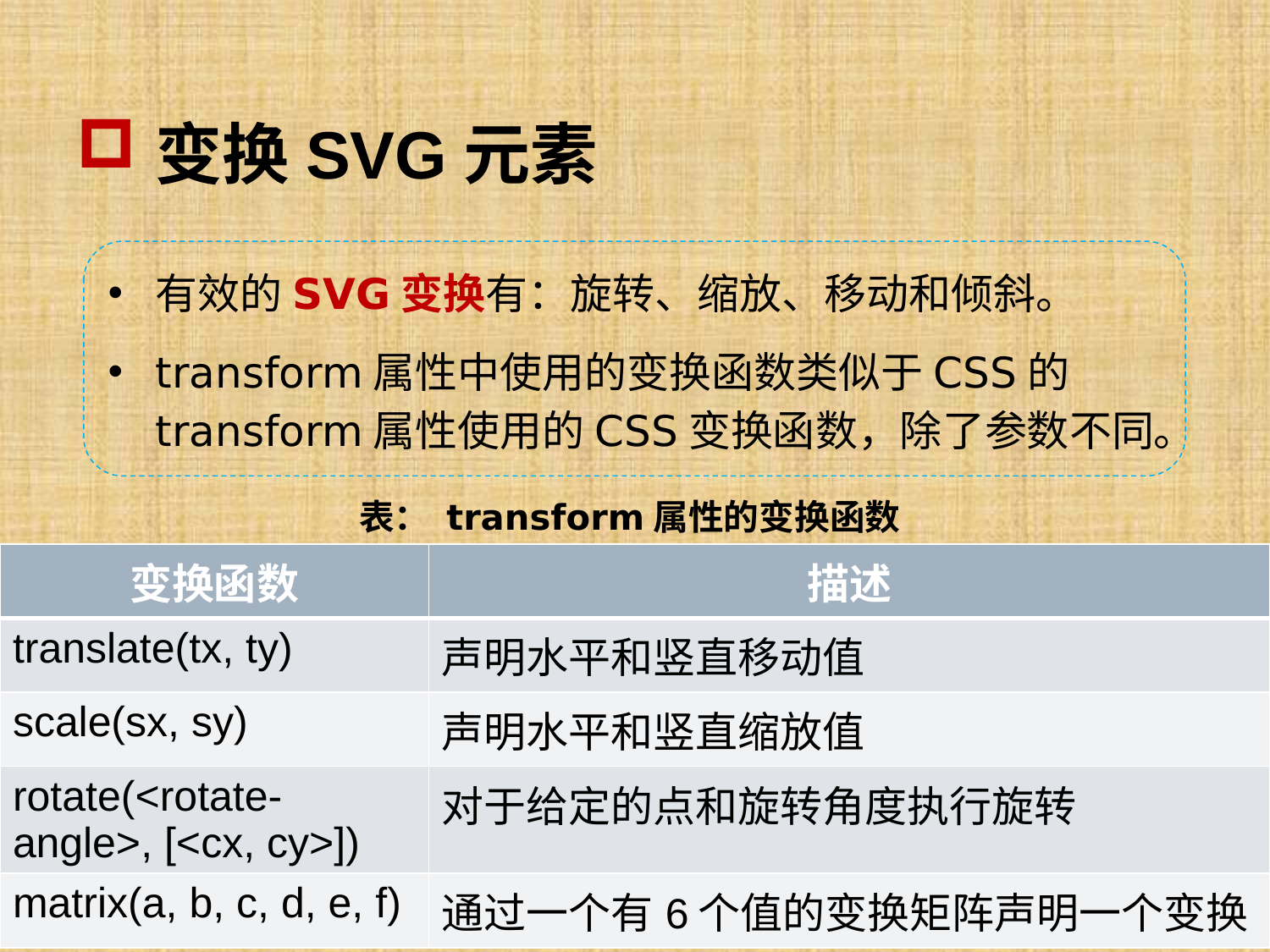

# 变换SVG元素
有效的SVG变换有：旋转、缩放、移动和倾斜。

transform属性中使用的变换函数类似于CSS的transform属性使用的CSS变换函数，除了参数不同。

表： transform属性的变换函数
| 变换函数 | 描述 |
| --- | --- |
| translate(tx, ty) | 声明水平和竖直移动值 |
| scale(sx, sy) | 声明水平和竖直缩放值 |
| rotate(<rotate-angle>, [<cx, cy>]) | 对于给定的点和旋转角度执行旋转 |
| matrix(a, b, c, d, e, f) | 通过一个有6个值的变换矩阵声明一个变换 |
37
HTML5 Technology